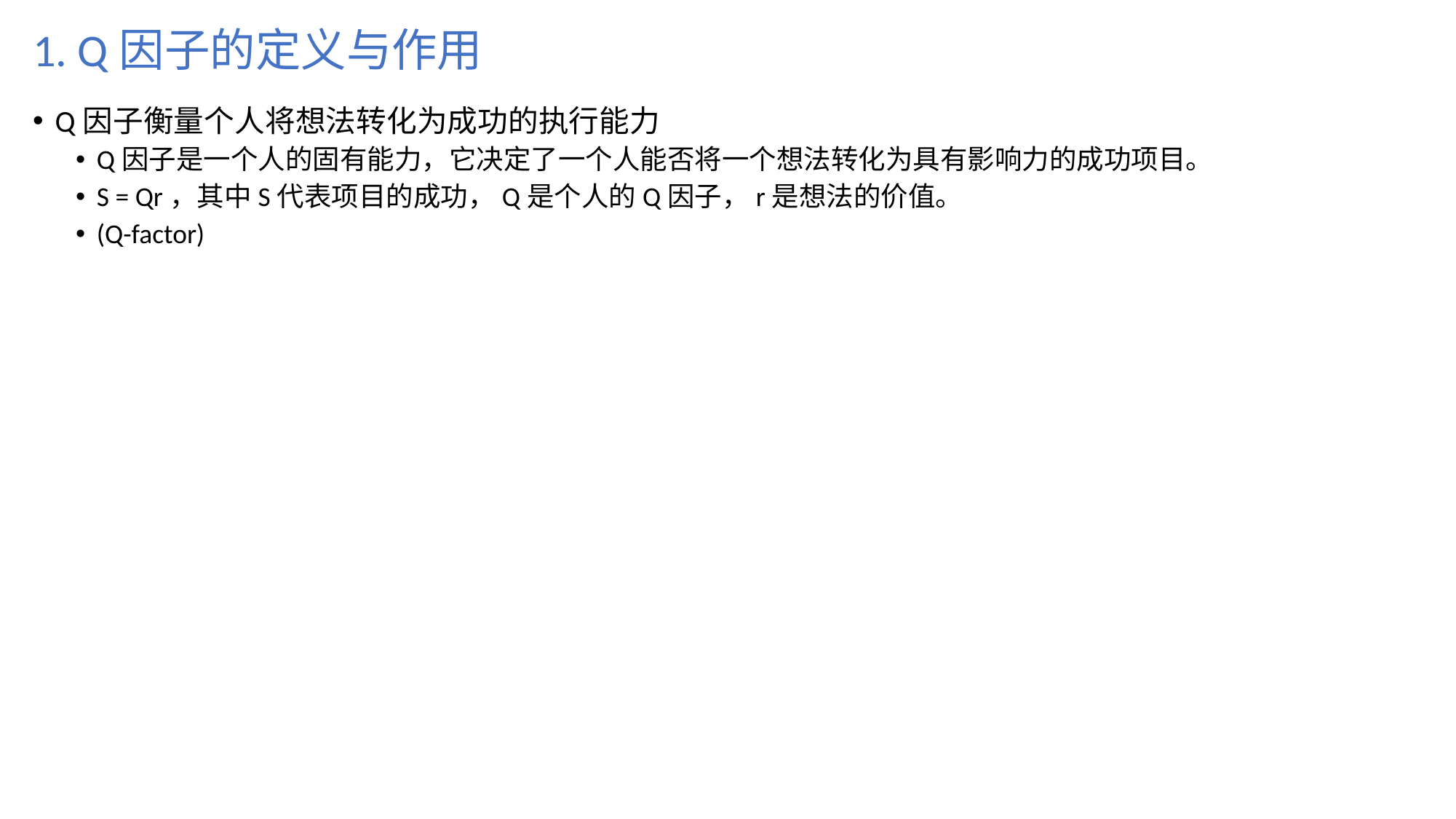

# 1. Q因子的定义与作用
Q因子衡量个人将想法转化为成功的执行能力
Q因子是一个人的固有能力，它决定了一个人能否将一个想法转化为具有影响力的成功项目。
S = Qr，其中S代表项目的成功，Q是个人的Q因子，r是想法的价值。
(Q-factor)